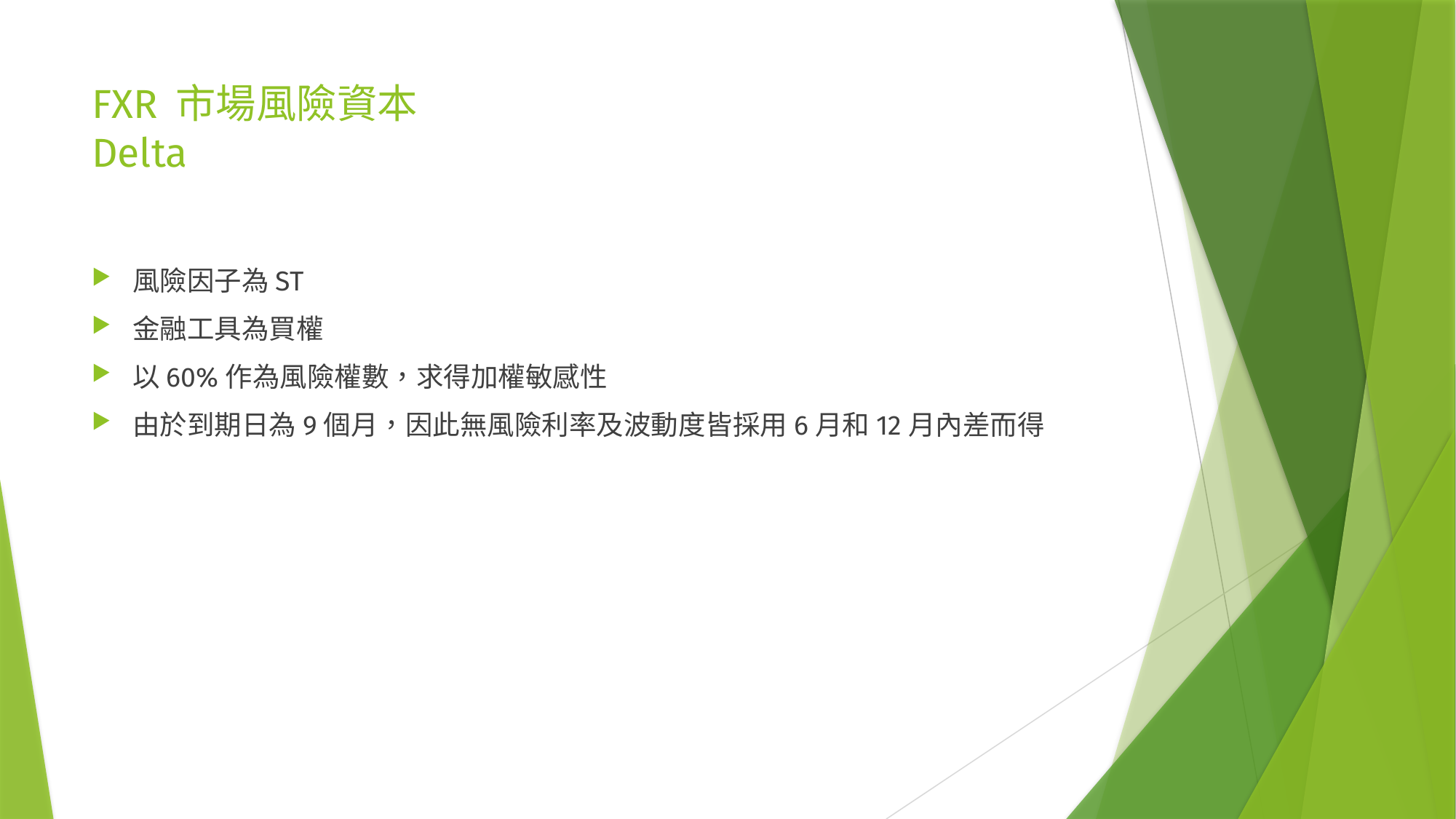

# FXR 市場風險資本 Delta
風險因子為ST
金融工具為買權
以60%作為風險權數，求得加權敏感性
由於到期日為9個月，因此無風險利率及波動度皆採用6月和12月內差而得